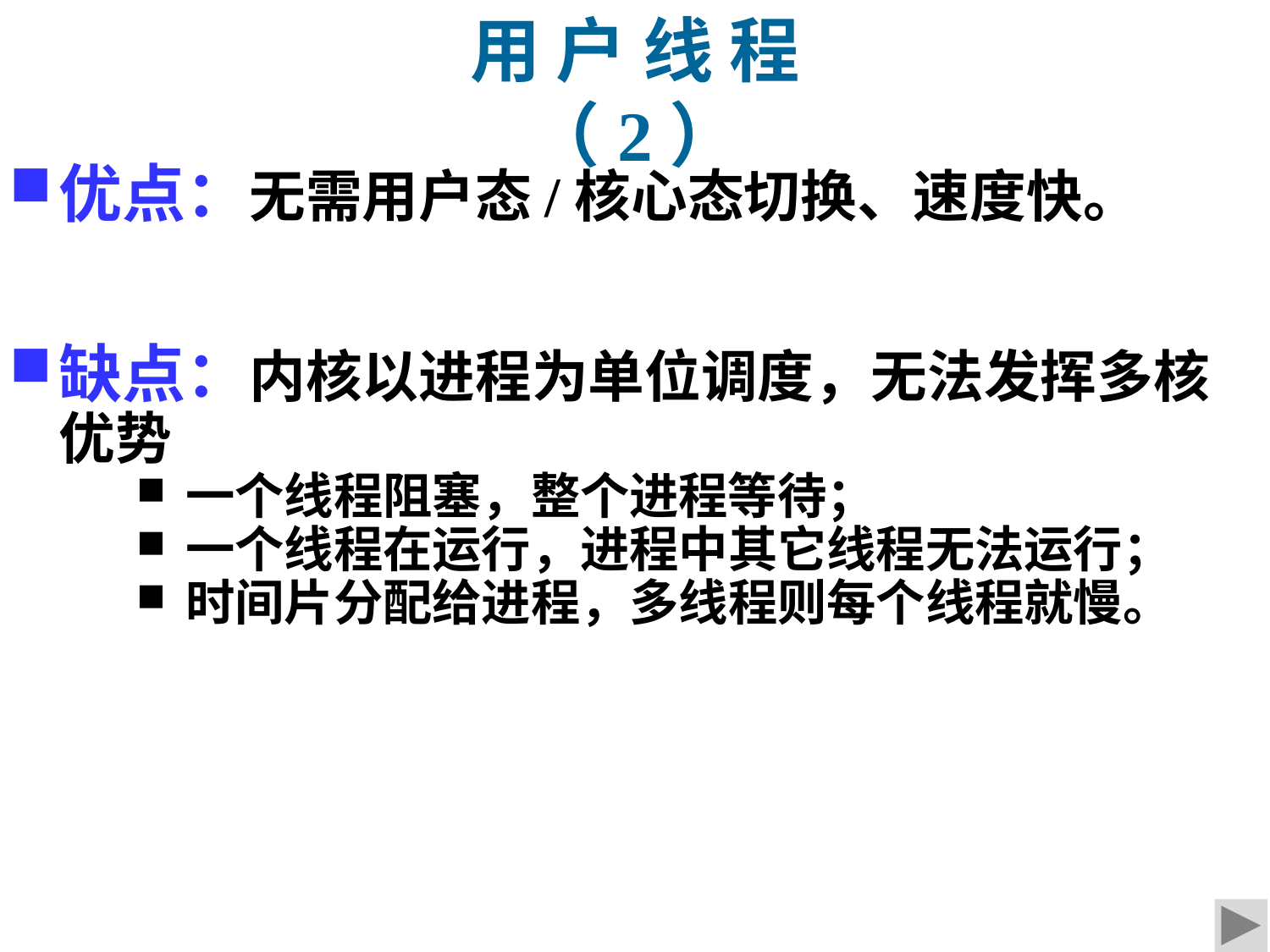

用 户 线 程（2）
优点：无需用户态/核心态切换、速度快。
缺点：内核以进程为单位调度，无法发挥多核优势
一个线程阻塞，整个进程等待；
一个线程在运行，进程中其它线程无法运行；
时间片分配给进程，多线程则每个线程就慢。